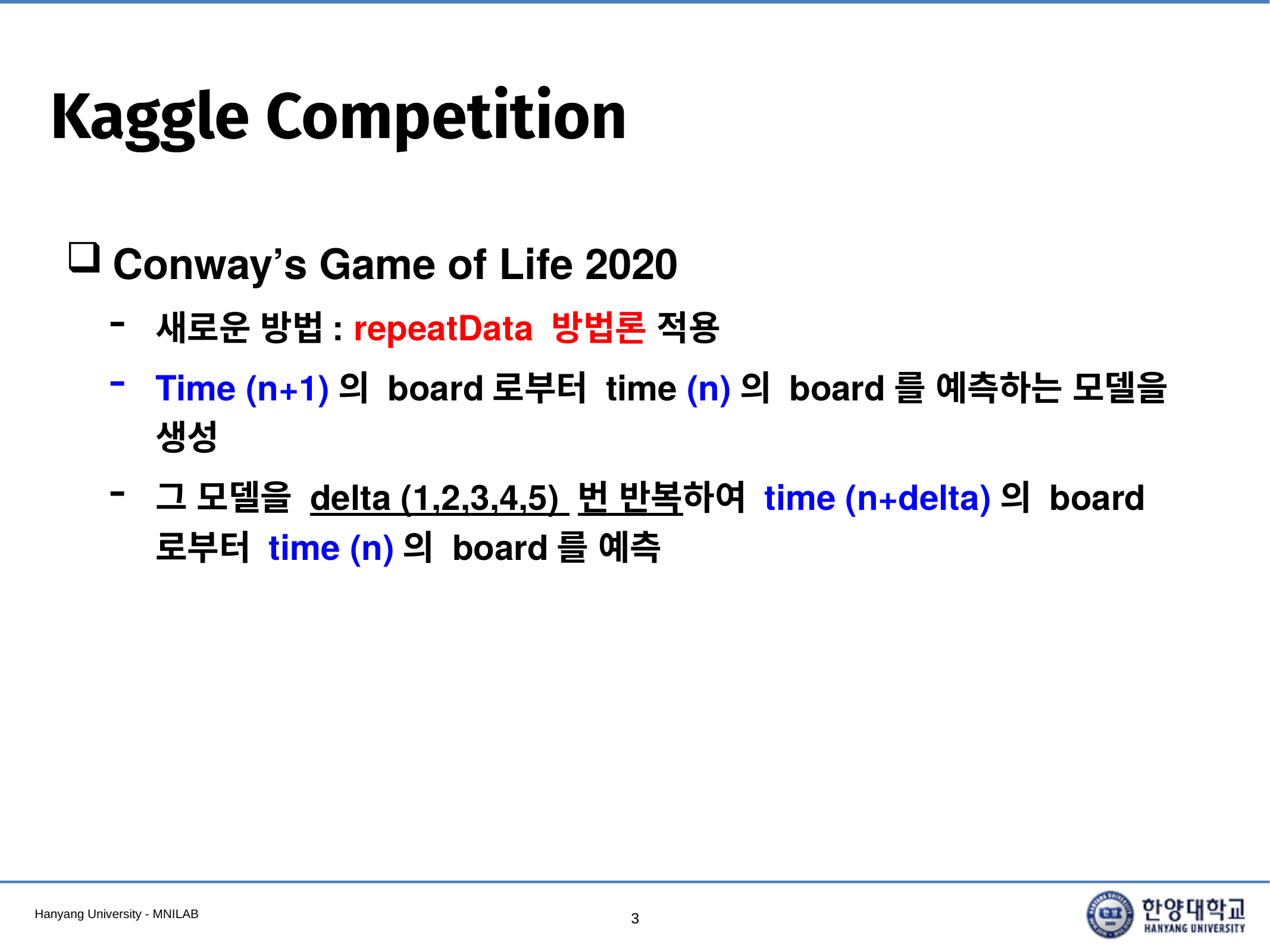

# Kaggle Competition
Conway’s Game of Life 2020
새로운 방법: repeatData 방법론 적용
Time (n+1)의 board로부터 time (n)의 board를 예측하는 모델을 생성
그 모델을 delta (1,2,3,4,5) 번 반복하여 time (n+delta)의 board로부터 time (n)의 board를 예측
3